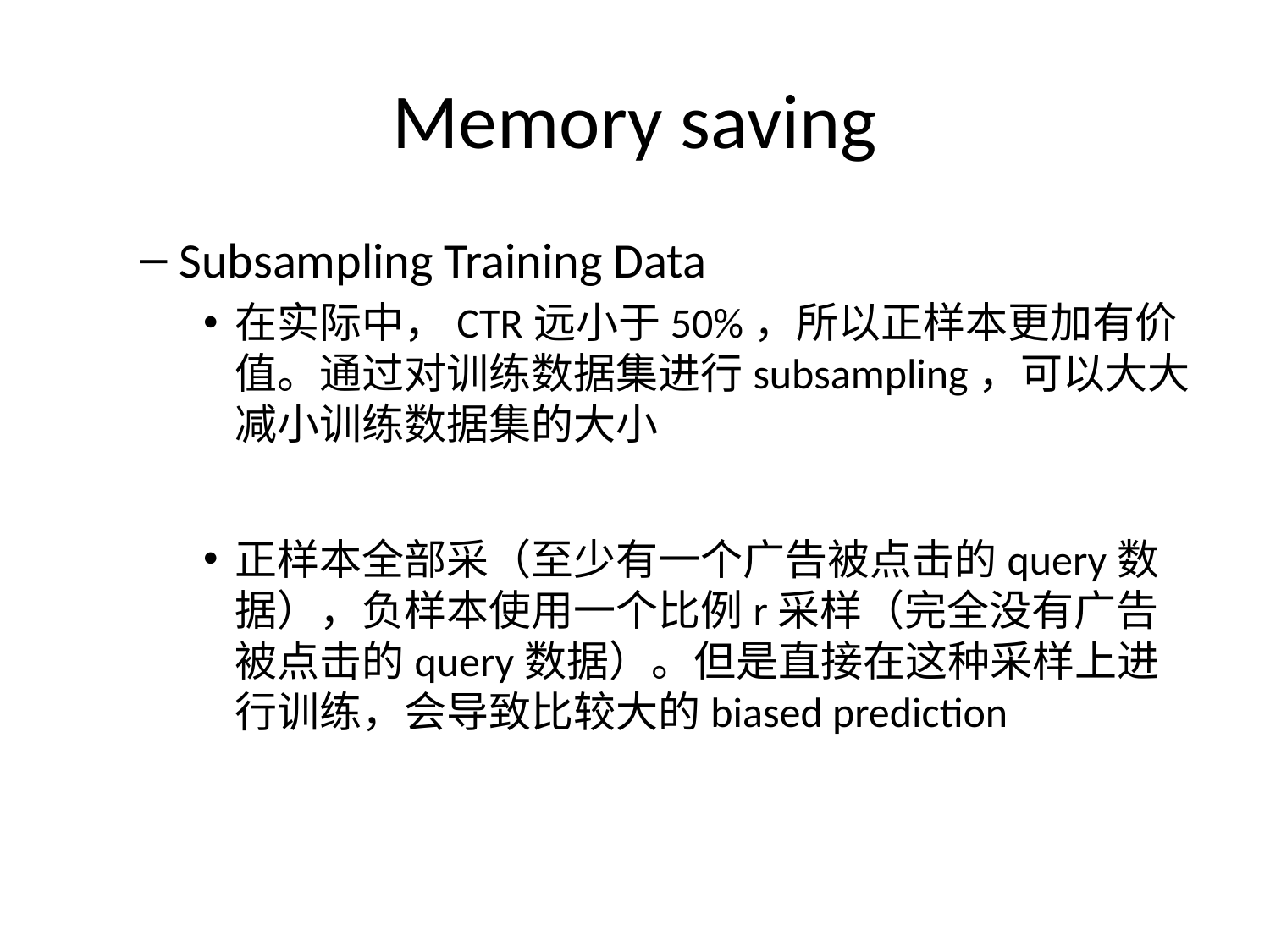

# Memory saving
Subsampling Training Data
在实际中，CTR远小于50%，所以正样本更加有价值。通过对训练数据集进行subsampling，可以大大减小训练数据集的大小

正样本全部采（至少有一个广告被点击的query数据），负样本使用一个比例r采样（完全没有广告被点击的query数据）。但是直接在这种采样上进行训练，会导致比较大的biased prediction